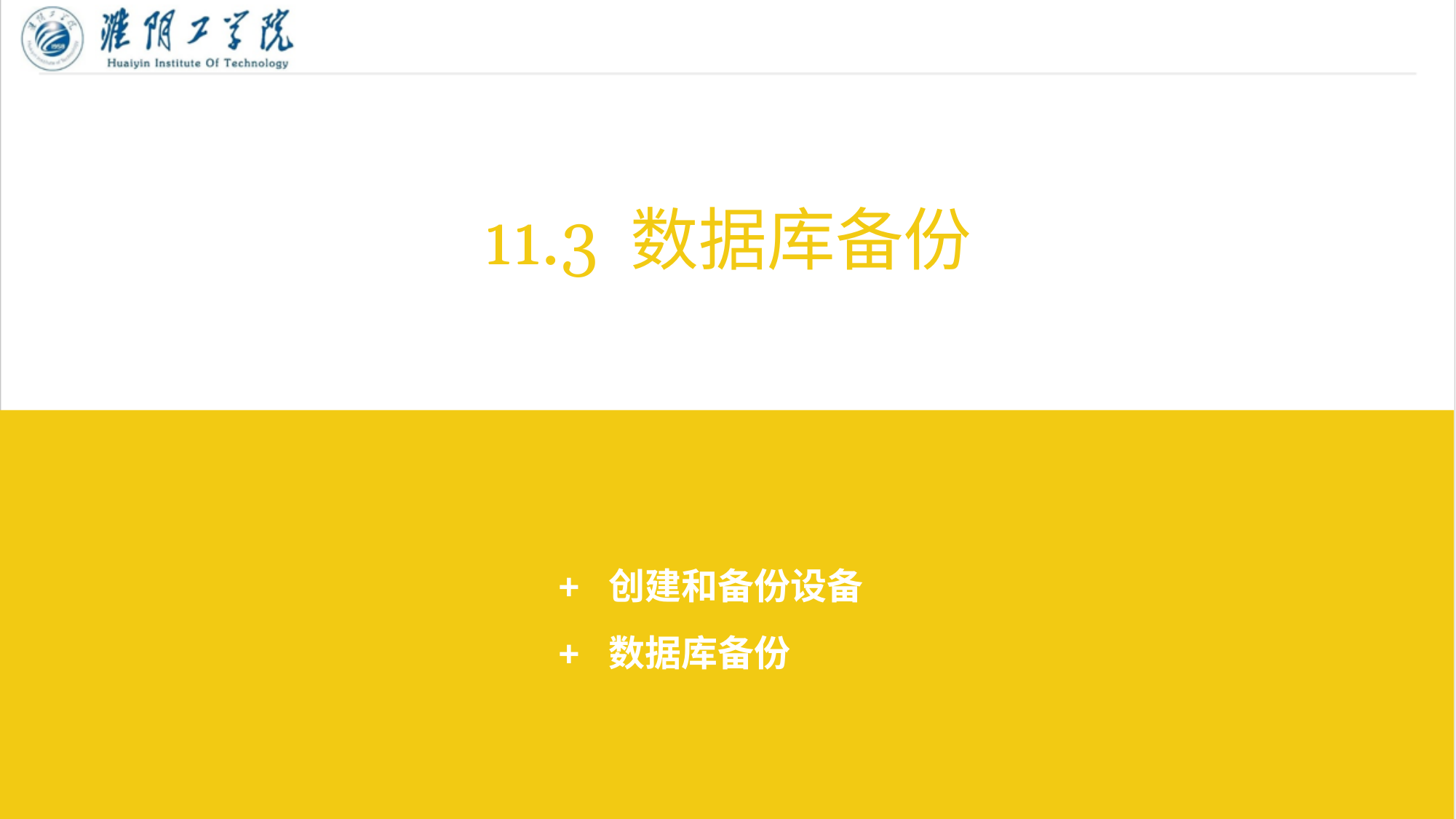

11.3 数据库备份

                                                      +  创建和备份设备
                                                      +  数据库备份

7